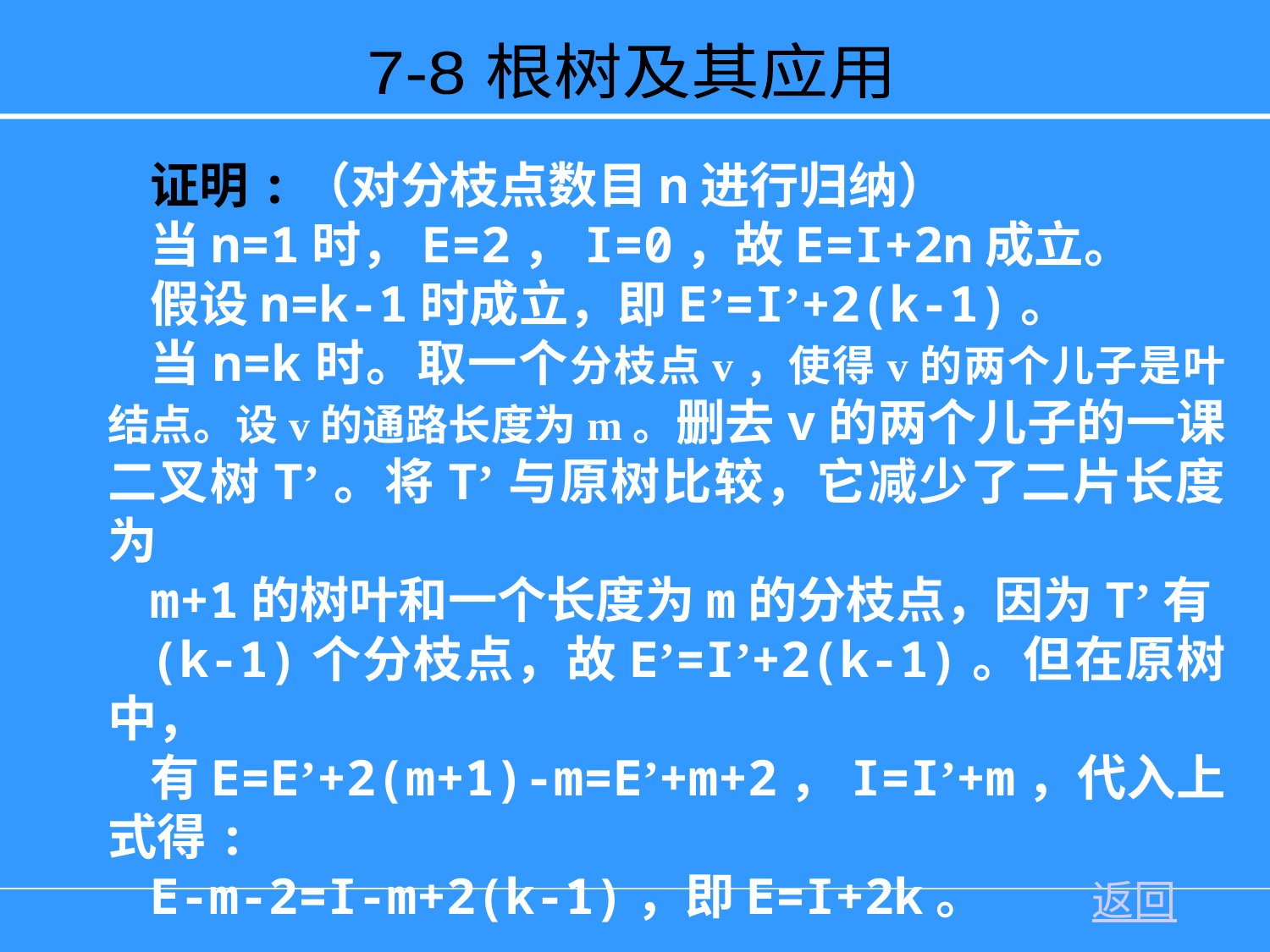

7-8 根树及其应用

证明:（对分枝点数目n进行归纳）
当n=1时，E=2，I=0，故E=I+2n成立。
假设n=k-1时成立，即E’=I’+2(k-1)。
当n=k时。取一个分枝点v，使得v的两个儿子是叶结点。设v的通路长度为m。删去v的两个儿子的一课二叉树T’。将T’与原树比较，它减少了二片长度为
m+1的树叶和一个长度为m的分枝点，因为T’有
(k-1)个分枝点，故E’=I’+2(k-1)。但在原树中，
有E=E’+2(m+1)-m=E’+m+2，I=I’+m，代入上式得:
E-m-2=I-m+2(k-1)，即E=I+2k。

返回